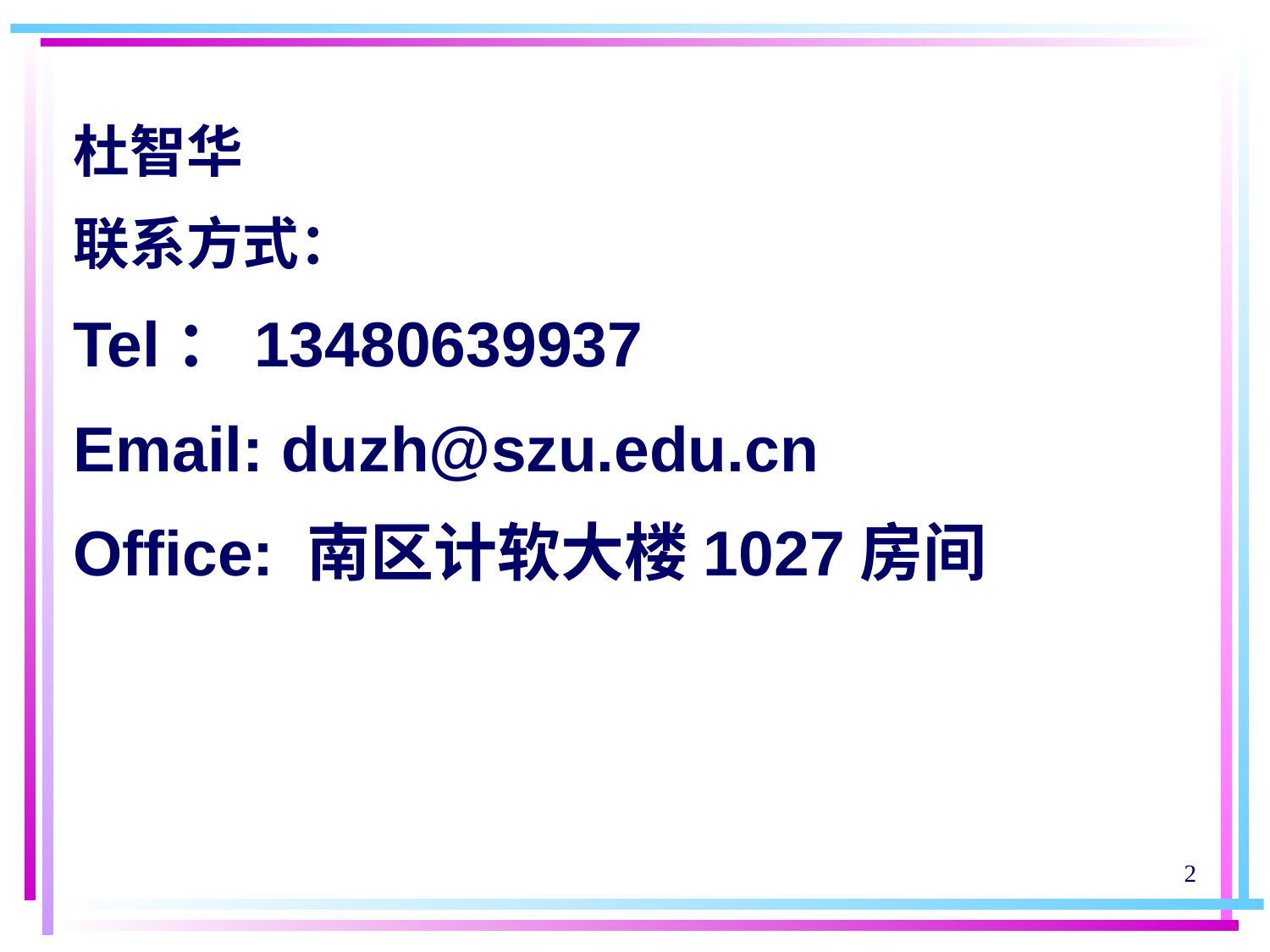

杜智华
联系方式：
Tel：13480639937
Email: duzh@szu.edu.cn
Office: 南区计软大楼1027房间

2